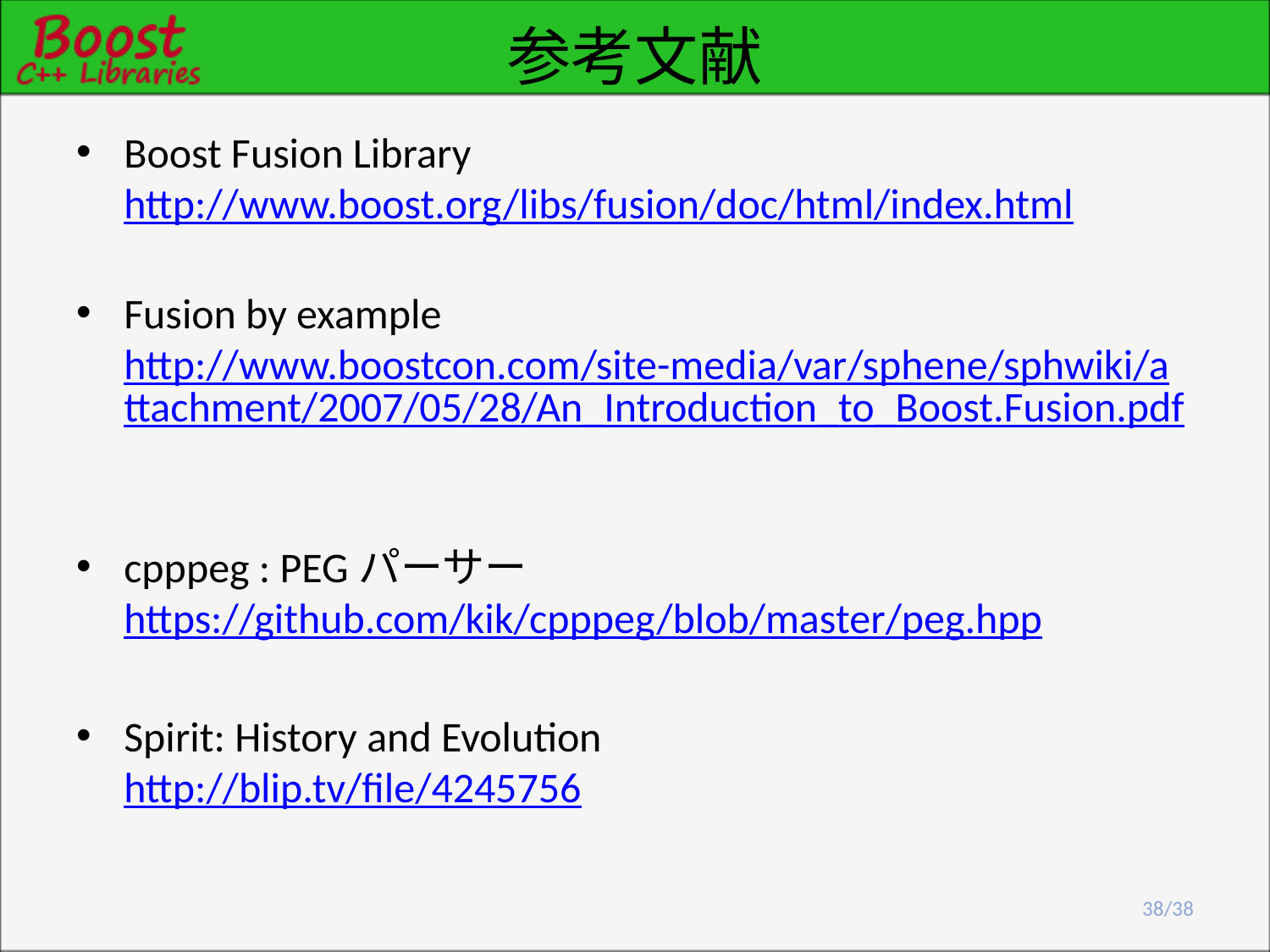

# 参考文献
Boost Fusion Library
http://www.boost.org/libs/fusion/doc/html/index.html
Fusion by example
http://www.boostcon.com/site-media/var/sphene/sphwiki/attachment/2007/05/28/An_Introduction_to_Boost.Fusion.pdf
cpppeg : PEGパーサー
https://github.com/kik/cpppeg/blob/master/peg.hpp

Spirit: History and Evolution
http://blip.tv/file/4245756
38/38